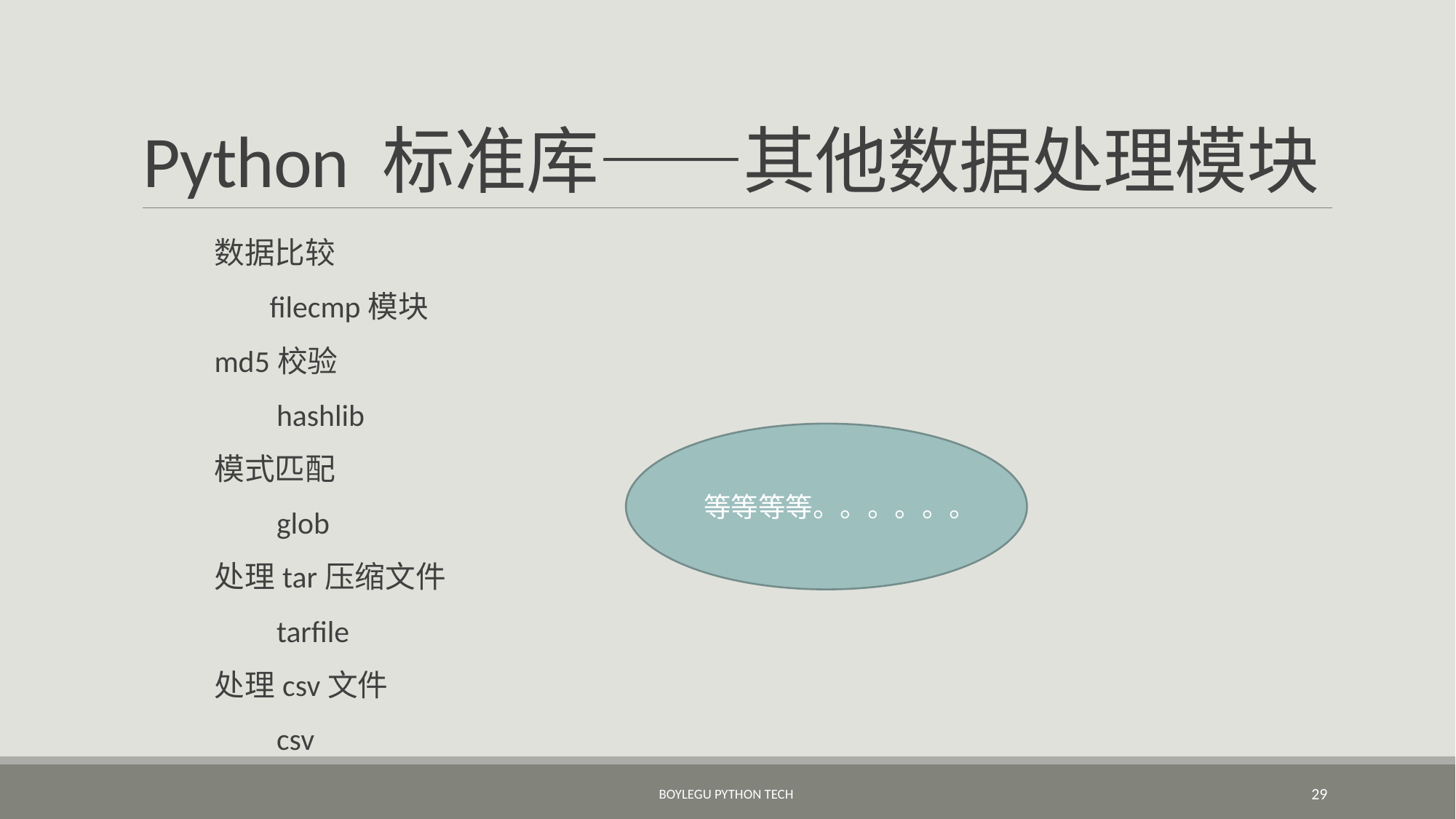

# Python 标准库——其他数据处理模块
数据比较
        filecmp模块
md5校验
         hashlib
模式匹配
         glob
处理tar压缩文件
         tarfile
处理csv文件
         csv

等等等等。。。。。。
BoyleGu Python Tech
29